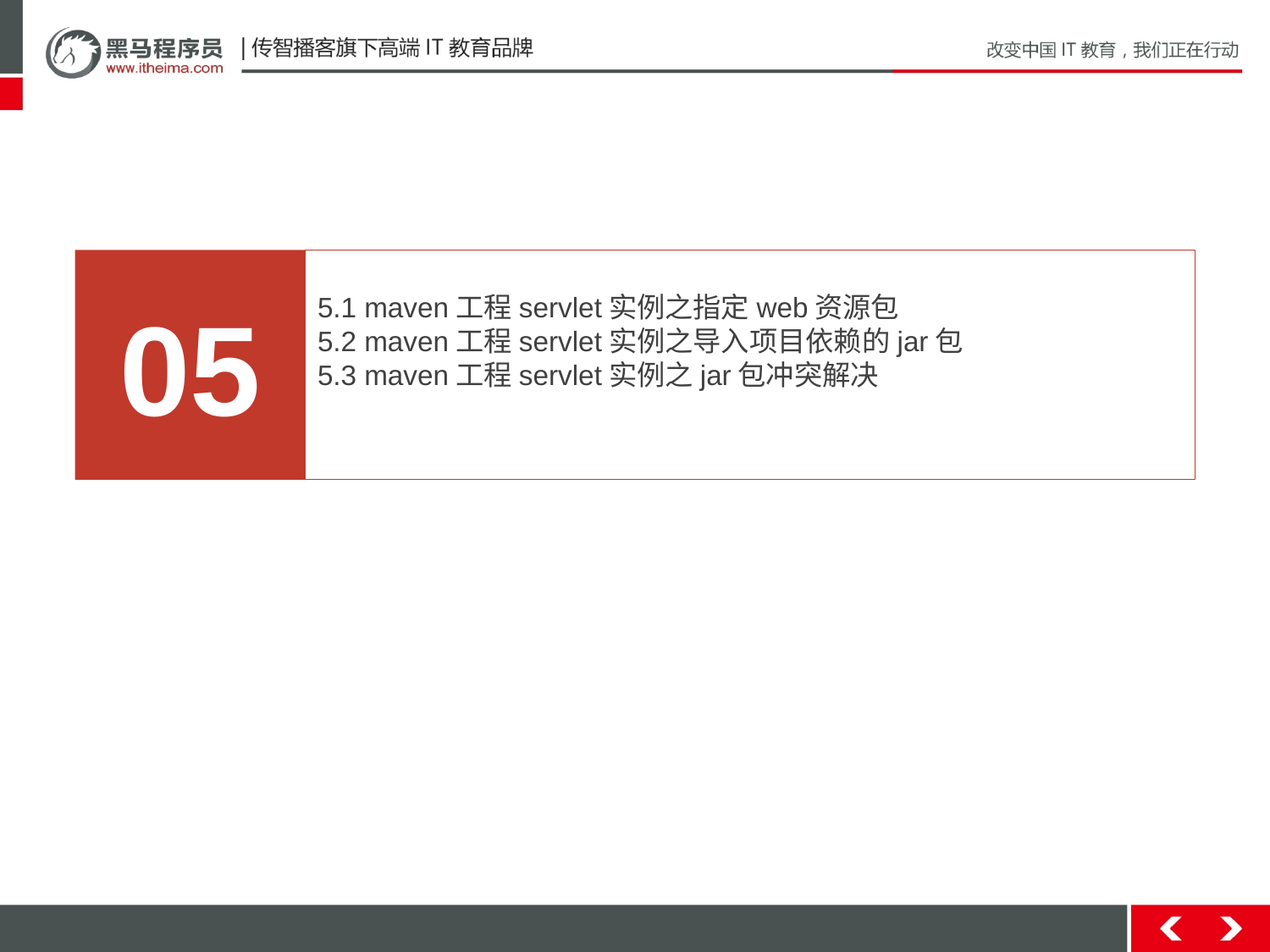

05

5.1 maven工程servlet实例之指定web资源包
5.2 maven工程servlet实例之导入项目依赖的jar包
5.3 maven工程servlet实例之jar包冲突解决